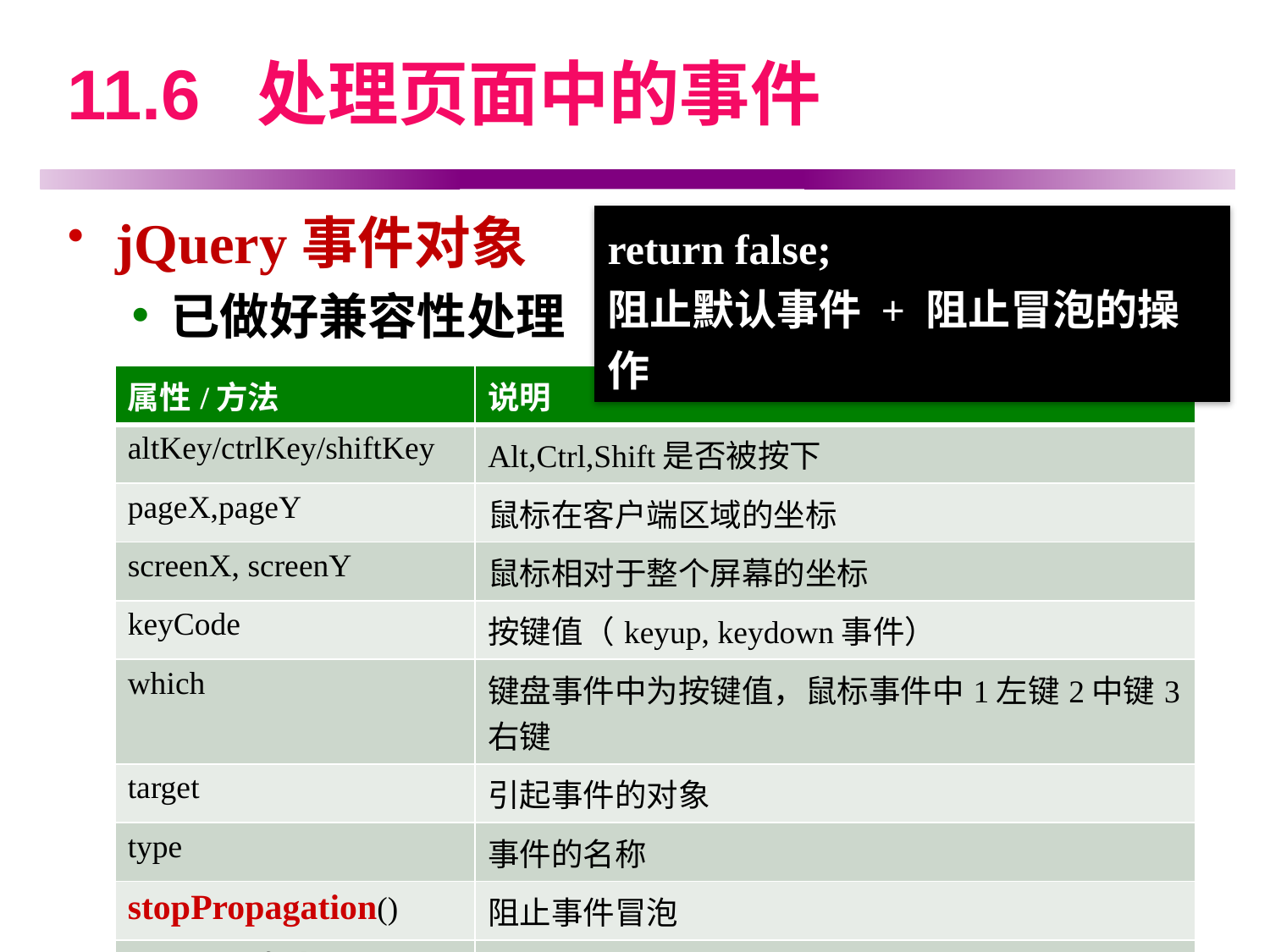

# 11.6  处理页面中的事件
jQuery事件对象
已做好兼容性处理
return false;
阻止默认事件 + 阻止冒泡的操作
| 属性/方法 | 说明 |
| --- | --- |
| altKey/ctrlKey/shiftKey | Alt,Ctrl,Shift是否被按下 |
| pageX,pageY | 鼠标在客户端区域的坐标 |
| screenX, screenY | 鼠标相对于整个屏幕的坐标 |
| keyCode | 按键值（keyup, keydown事件） |
| which | 键盘事件中为按键值，鼠标事件中1左键2中键3右键 |
| target | 引起事件的对象 |
| type | 事件的名称 |
| stopPropagation() | 阻止事件冒泡 |
| preventDefault() | 阻止默认行为 |